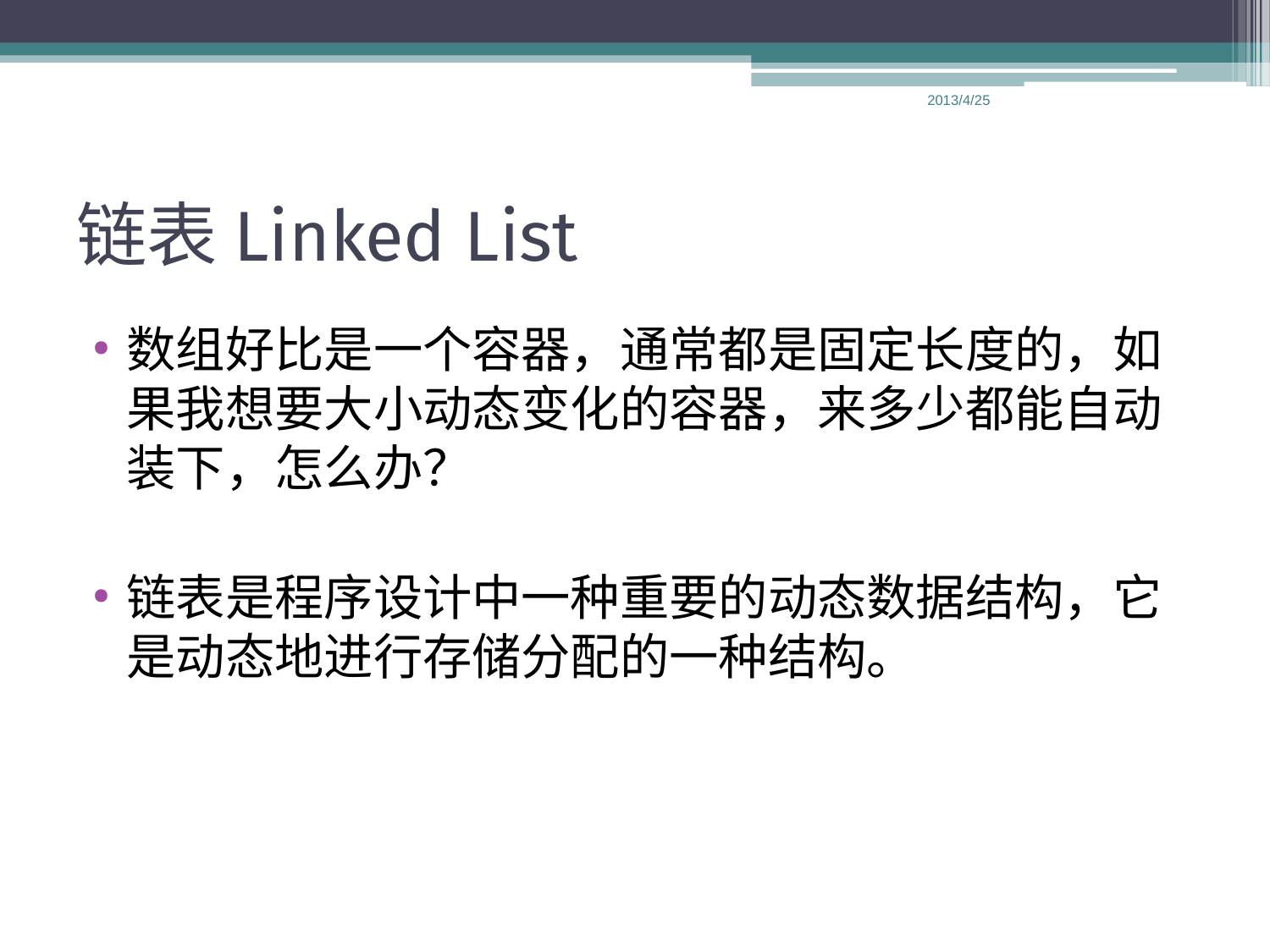

2013/4/25
# 链表Linked List
数组好比是一个容器，通常都是固定长度的，如果我想要大小动态变化的容器，来多少都能自动装下，怎么办？

链表是程序设计中一种重要的动态数据结构，它是动态地进行存储分配的一种结构。